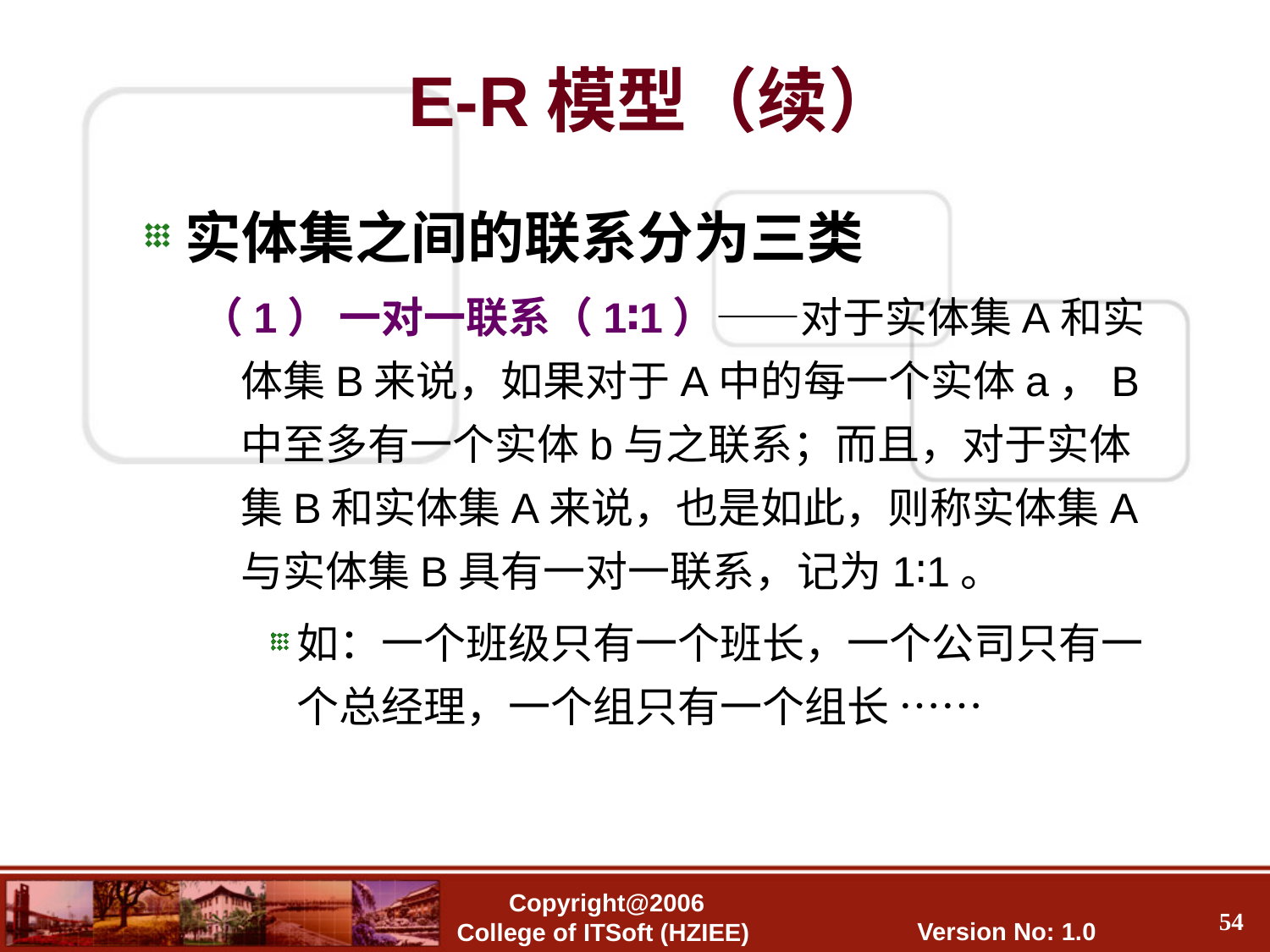

E-R模型（续）
实体集之间的联系分为三类
（1） 一对一联系（1∶1）——对于实体集A和实体集B来说，如果对于A中的每一个实体a，B中至多有一个实体b与之联系；而且，对于实体集B和实体集A来说，也是如此，则称实体集A与实体集B具有一对一联系，记为1∶1。
如：一个班级只有一个班长，一个公司只有一个总经理，一个组只有一个组长 ……